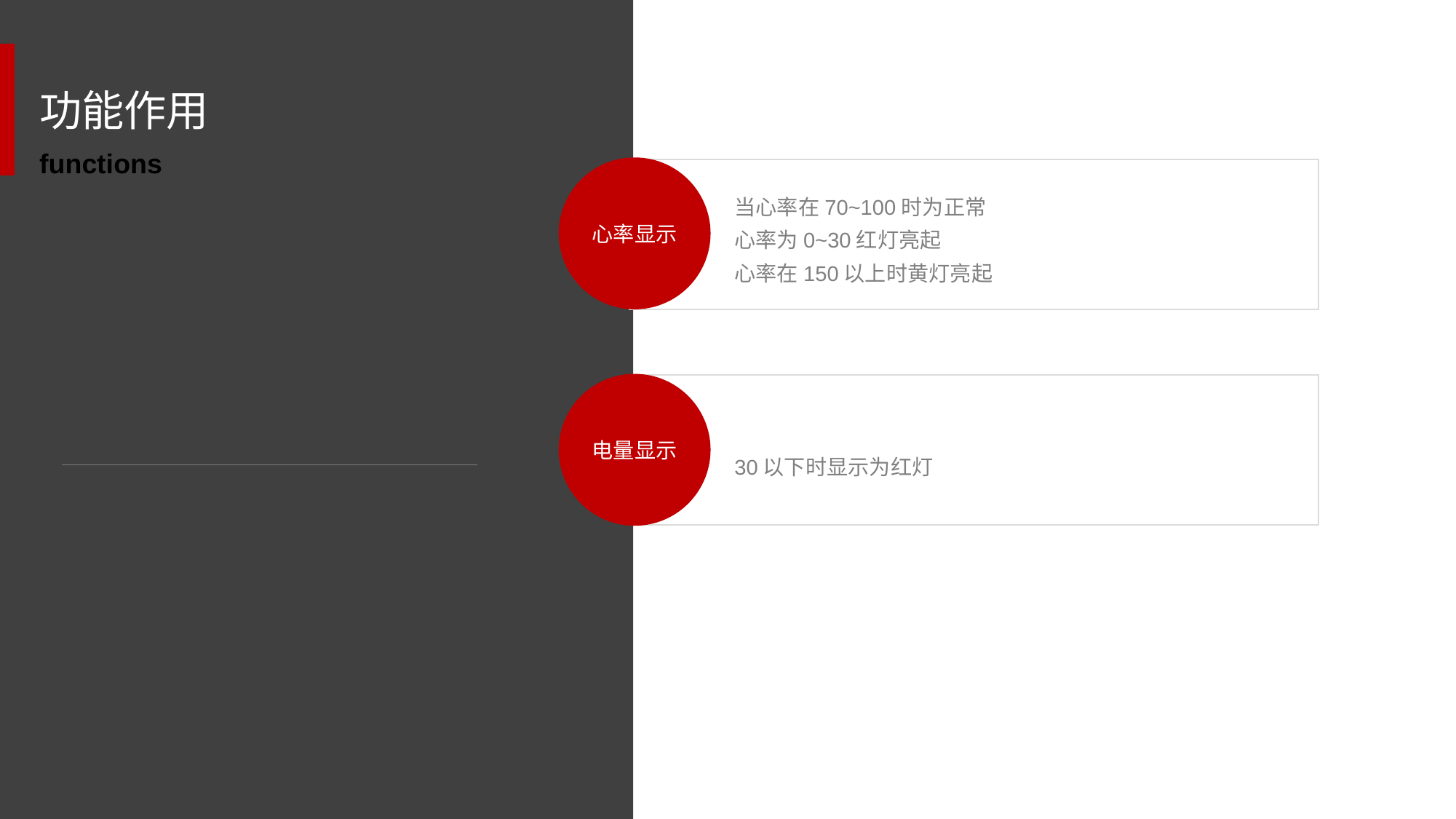

功能作用
functions
心率显示

当心率在70~100时为正常
心率为0~30红灯亮起
心率在150以上时黄灯亮起闪烁
电量显示

30以下时显示为红灯